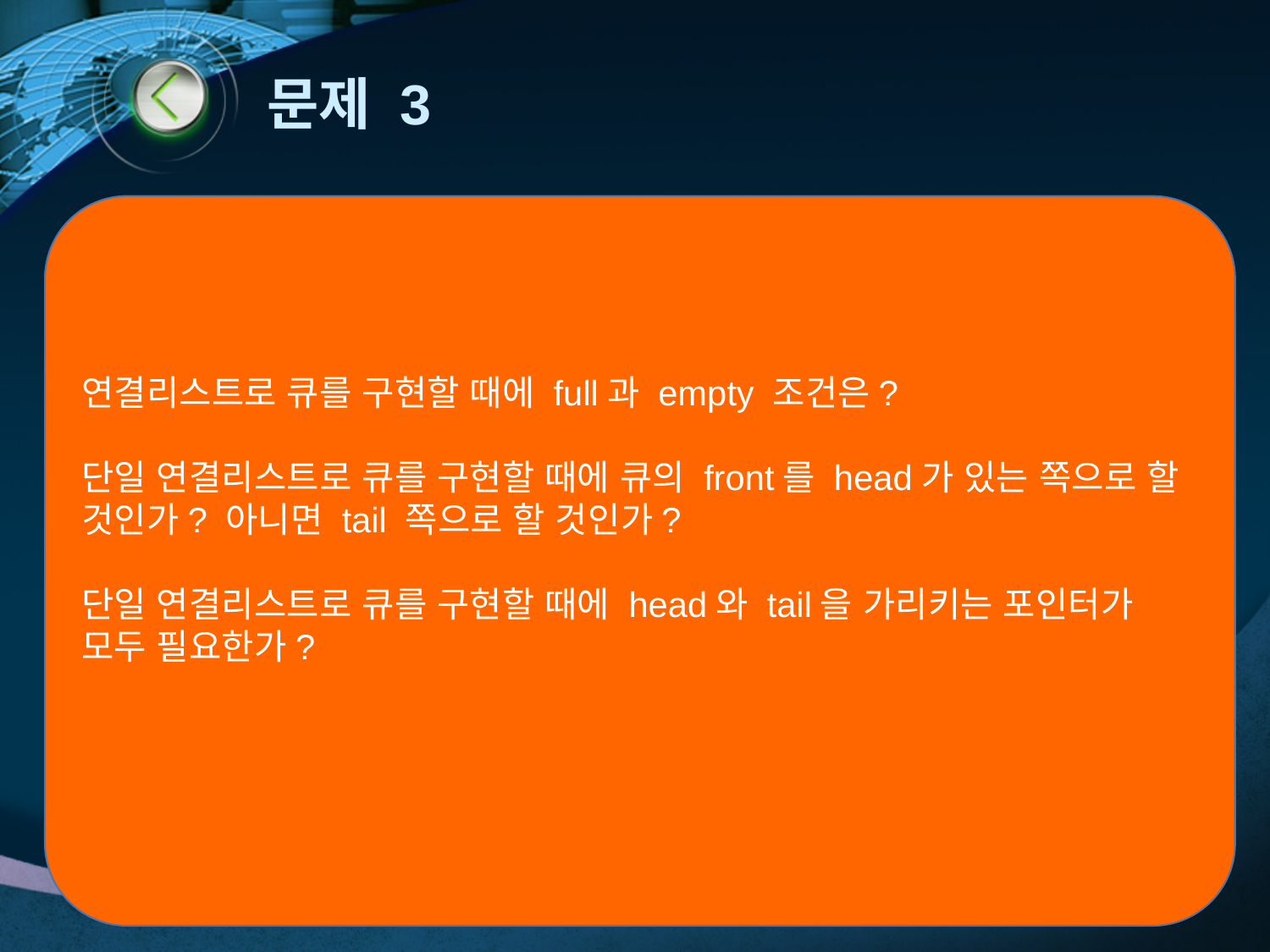

# 문제 3
연결리스트로 큐를 구현할 때에 full과 empty 조건은?

단일 연결리스트로 큐를 구현할 때에 큐의 front를 head가 있는 쪽으로 할 것인가? 아니면 tail 쪽으로 할 것인가?

단일 연결리스트로 큐를 구현할 때에 head와 tail을 가리키는 포인터가 모두 필요한가?